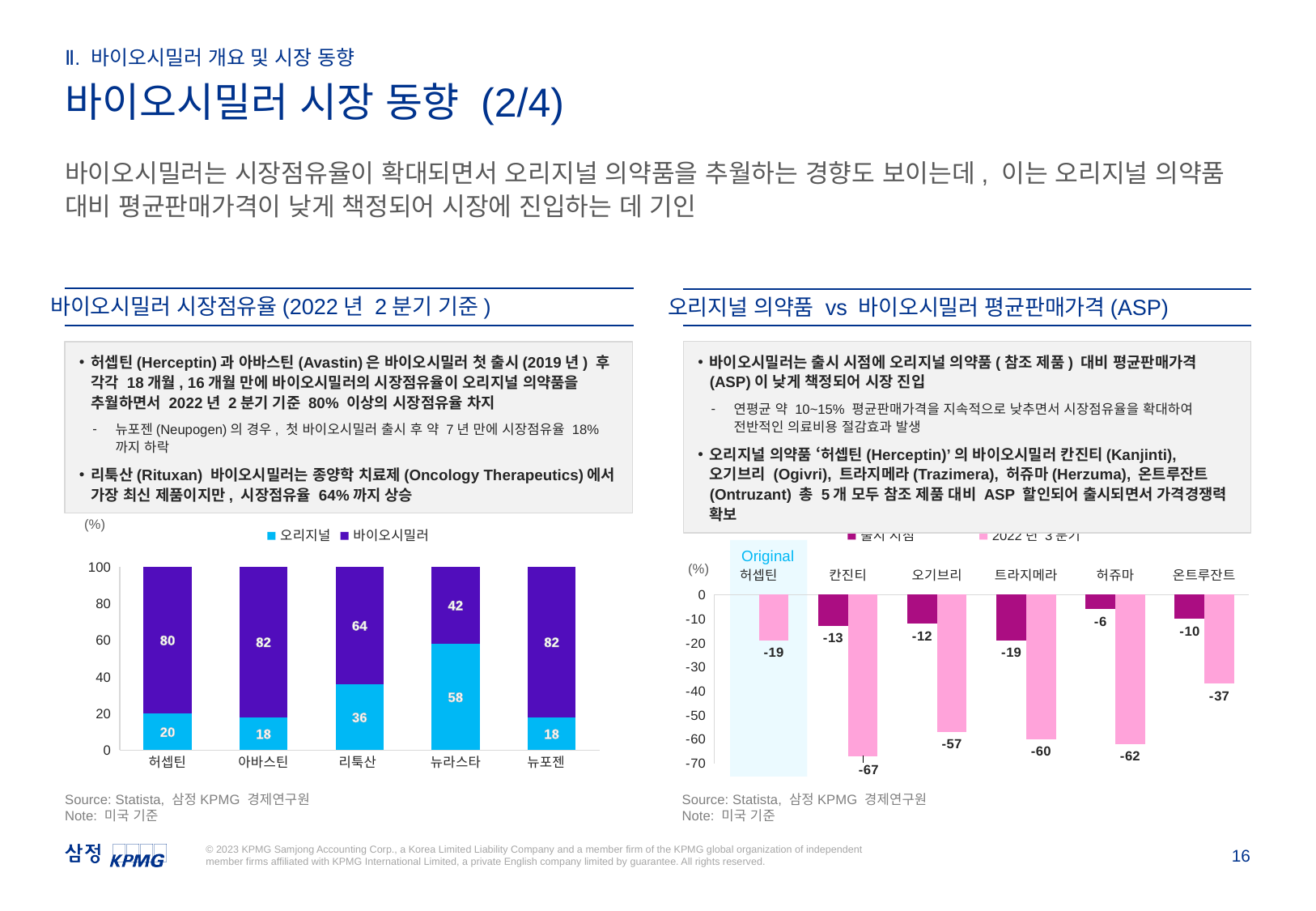

Ⅱ. 바이오시밀러 개요 및 시장 동향
바이오시밀러 시장 동향 (2/4)
바이오시밀러는 시장점유율이 확대되면서 오리지널 의약품을 추월하는 경향도 보이는데, 이는 오리지널 의약품 대비 평균판매가격이 낮게 책정되어 시장에 진입하는 데 기인
바이오시밀러 시장점유율(2022년 2분기 기준)
오리지널 의약품 vs 바이오시밀러 평균판매가격(ASP)
바이오시밀러는 출시 시점에 오리지널 의약품(참조 제품) 대비 평균판매가격(ASP)이 낮게 책정되어 시장 진입
연평균 약 10~15% 평균판매가격을 지속적으로 낮추면서 시장점유율을 확대하여 전반적인 의료비용 절감효과 발생
오리지널 의약품 ‘허셉틴(Herceptin)’의 바이오시밀러 칸진티(Kanjinti), 오기브리 (Ogivri), 트라지메라(Trazimera), 허쥬마(Herzuma), 온트루잔트(Ontruzant) 총 5개 모두 참조 제품 대비 ASP 할인되어 출시되면서 가격경쟁력 확보
허셉틴(Herceptin)과 아바스틴(Avastin)은 바이오시밀러 첫 출시(2019년) 후 각각 18개월, 16개월 만에 바이오시밀러의 시장점유율이 오리지널 의약품을 추월하면서 2022년 2분기 기준 80% 이상의 시장점유율 차지
뉴포젠(Neupogen)의 경우, 첫 바이오시밀러 출시 후 약 7년 만에 시장점유율 18%까지 하락
리툭산(Rituxan) 바이오시밀러는 종양학 치료제(Oncology Therapeutics)에서 가장 최신 제품이지만, 시장점유율 64%까지 상승
(%)

### Chart

| Category | 출시 시점 | 2022년 3분기 |
|---|---|---|
| 허셉틴 | 0.0 | -19.0 |
| 칸진티 | -13.0 | -67.0 |
| 오기브리 | -12.0 | -57.0 |
| 트라지메라 | -19.0 | -60.0 |
| 허쥬마 | -6.0 | -62.0 |
| 온트루잔트 | -10.0 | -37.0 |

### Chart

| Category | 오리지널 | 바이오시밀러 |
|---|---|---|
| 허셉틴 | 20.0 | 80.0 |
| 아바스틴 | 18.0 | 82.0 |
| 리툭산  | 36.0 | 64.0 |
| 뉴라스타 | 58.0 | 42.0 |
| 뉴포젠    | 18.0 | 82.0 |
Original
(%)
Source: Statista, 삼정KPMG 경제연구원
Note: 미국 기준
Source: Statista, 삼정KPMG 경제연구원
Note: 미국 기준